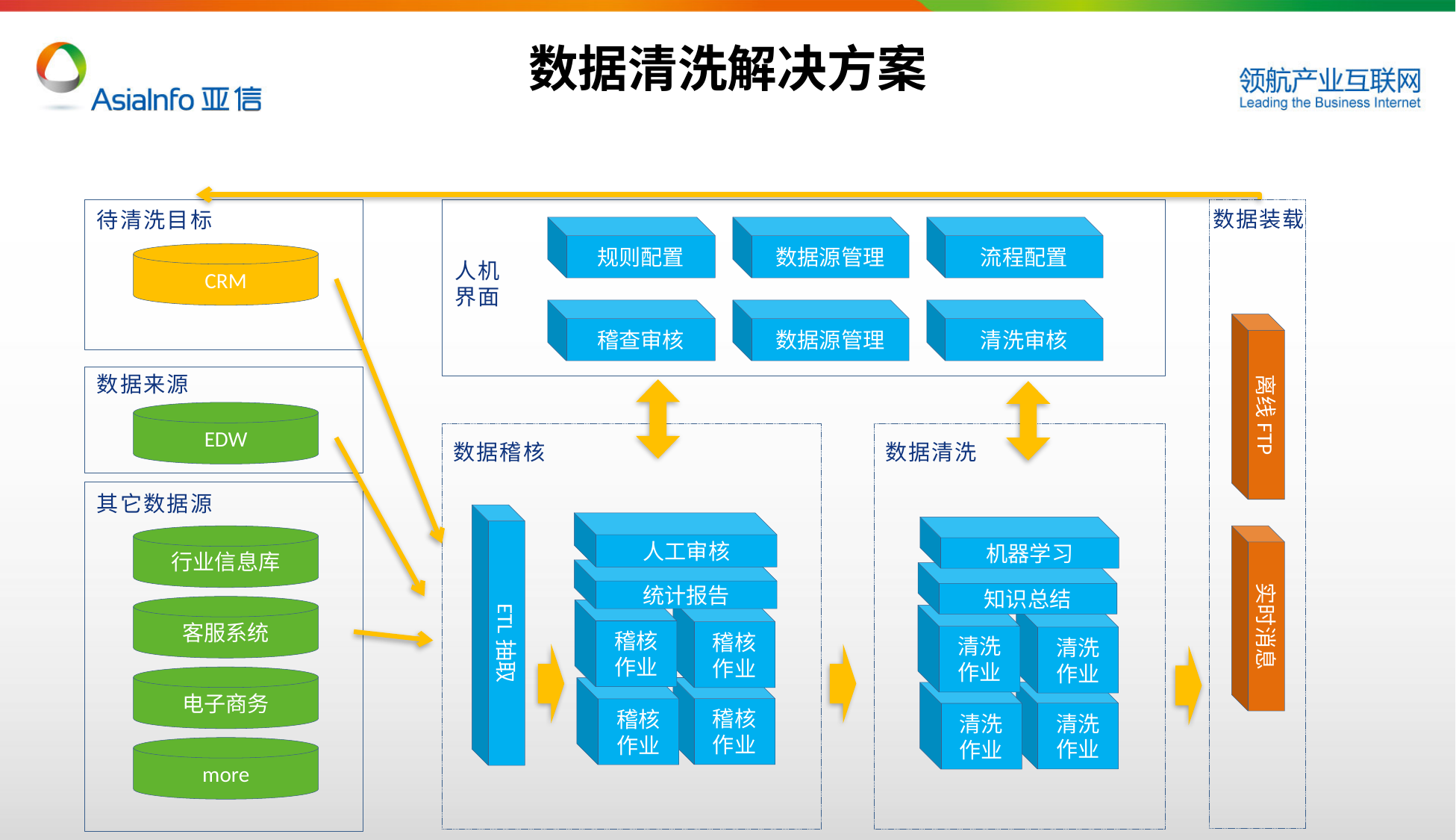

# 数据清洗解决方案
待清洗目标

人机界面
数据装载
规则配置
数据源管理
流程配置
CRM
稽查审核
数据源管理
清洗审核
离线FTP
数据来源

EDW

数据稽核
数据清洗
其它数据源

ETL抽取
人工审核
机器学习
行业信息库
实时消息
统计报告
知识总结
客服系统
稽核作业
稽核作业
清洗作业
清洗作业

电子商务
稽核作业
稽核作业
清洗作业
清洗作业
more